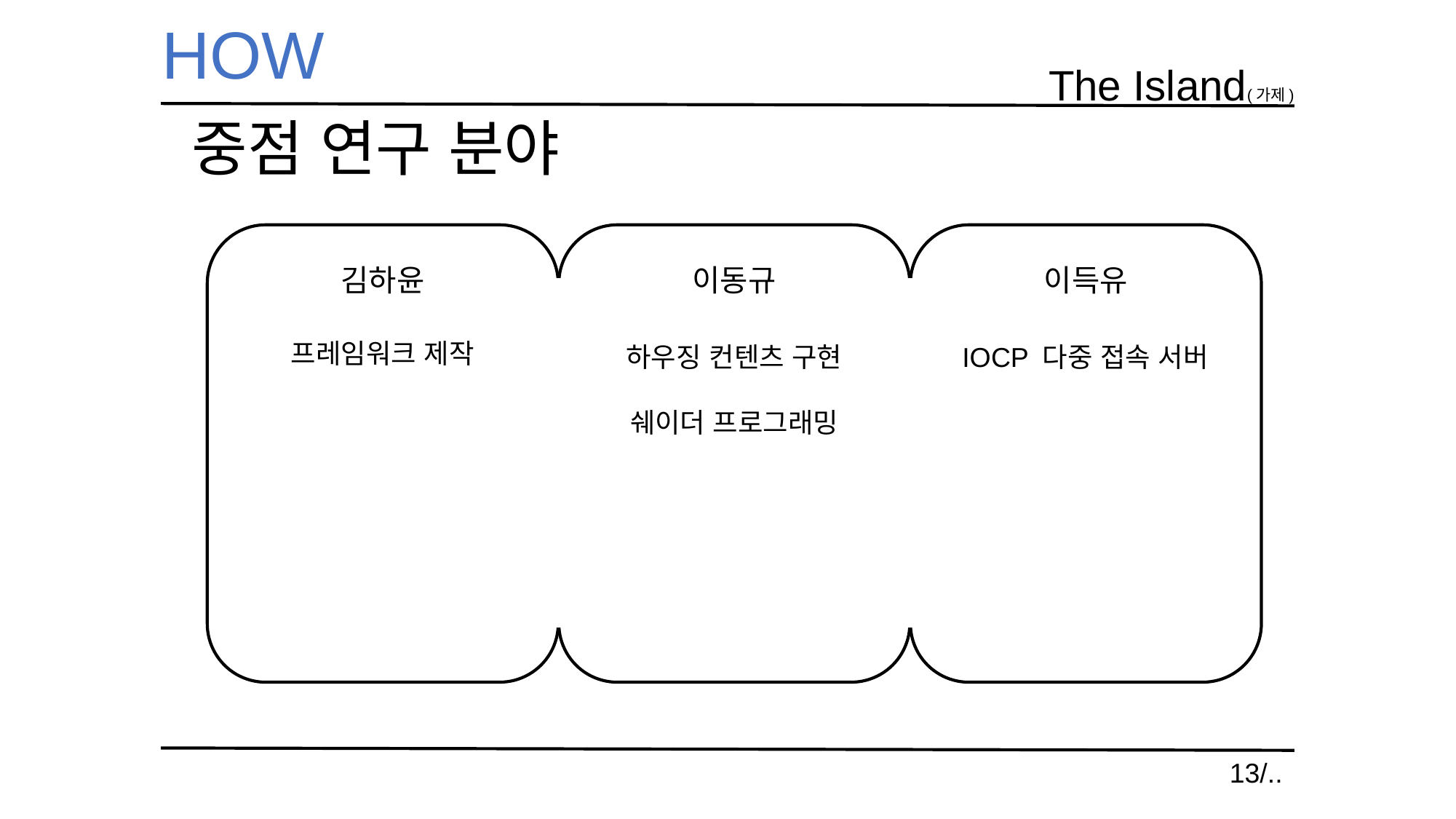

HOW
The Island(가제)
중점 연구 분야

김하윤
이동규
이득유

프레임워크 제작
하우징 컨텐츠 구현

쉐이더 프로그래밍
IOCP 다중 접속 서버
13/..